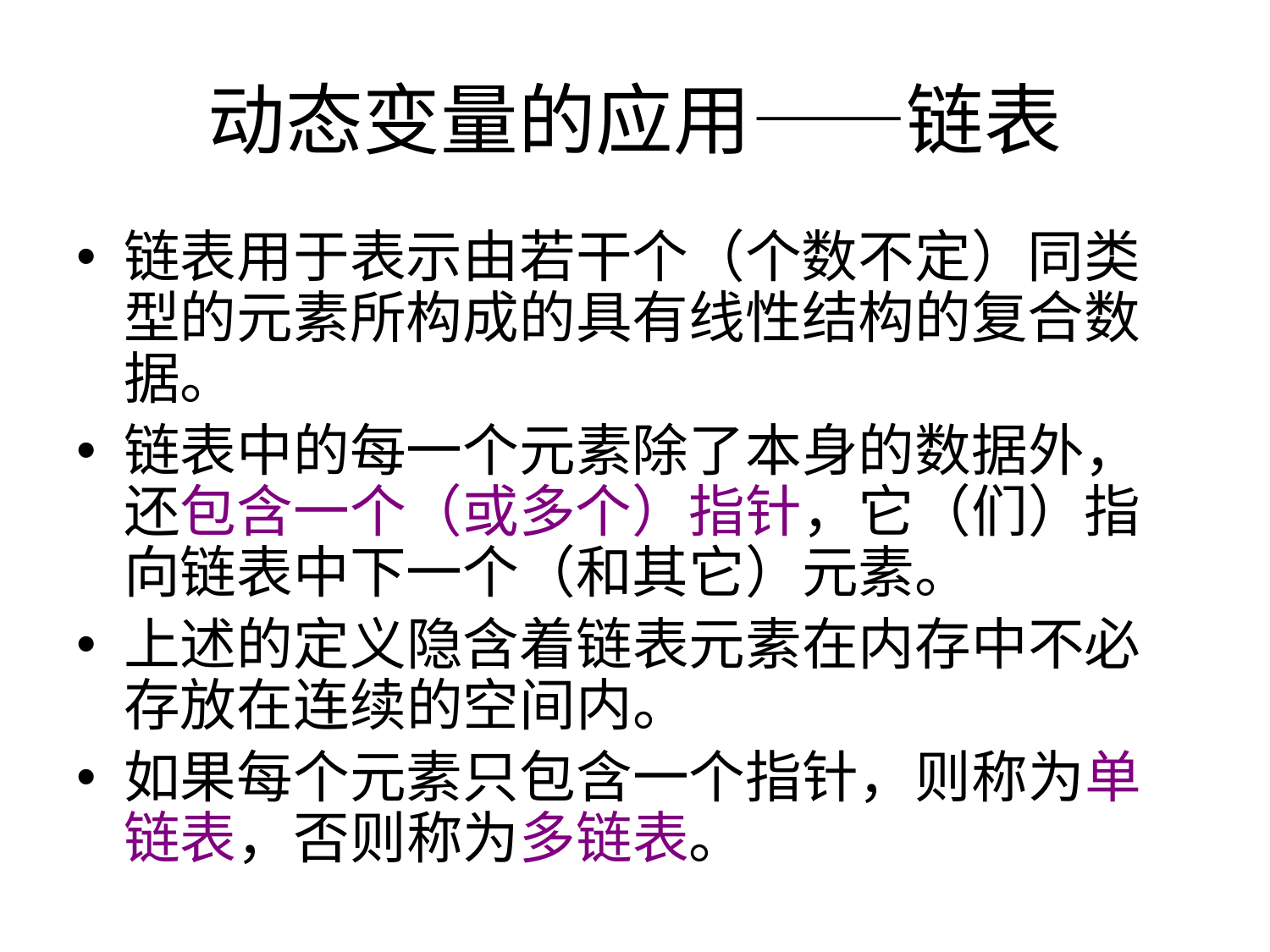

# 动态变量的应用――链表
链表用于表示由若干个（个数不定）同类型的元素所构成的具有线性结构的复合数据。
链表中的每一个元素除了本身的数据外，还包含一个（或多个）指针，它（们）指向链表中下一个（和其它）元素。
上述的定义隐含着链表元素在内存中不必存放在连续的空间内。
如果每个元素只包含一个指针，则称为单链表，否则称为多链表。